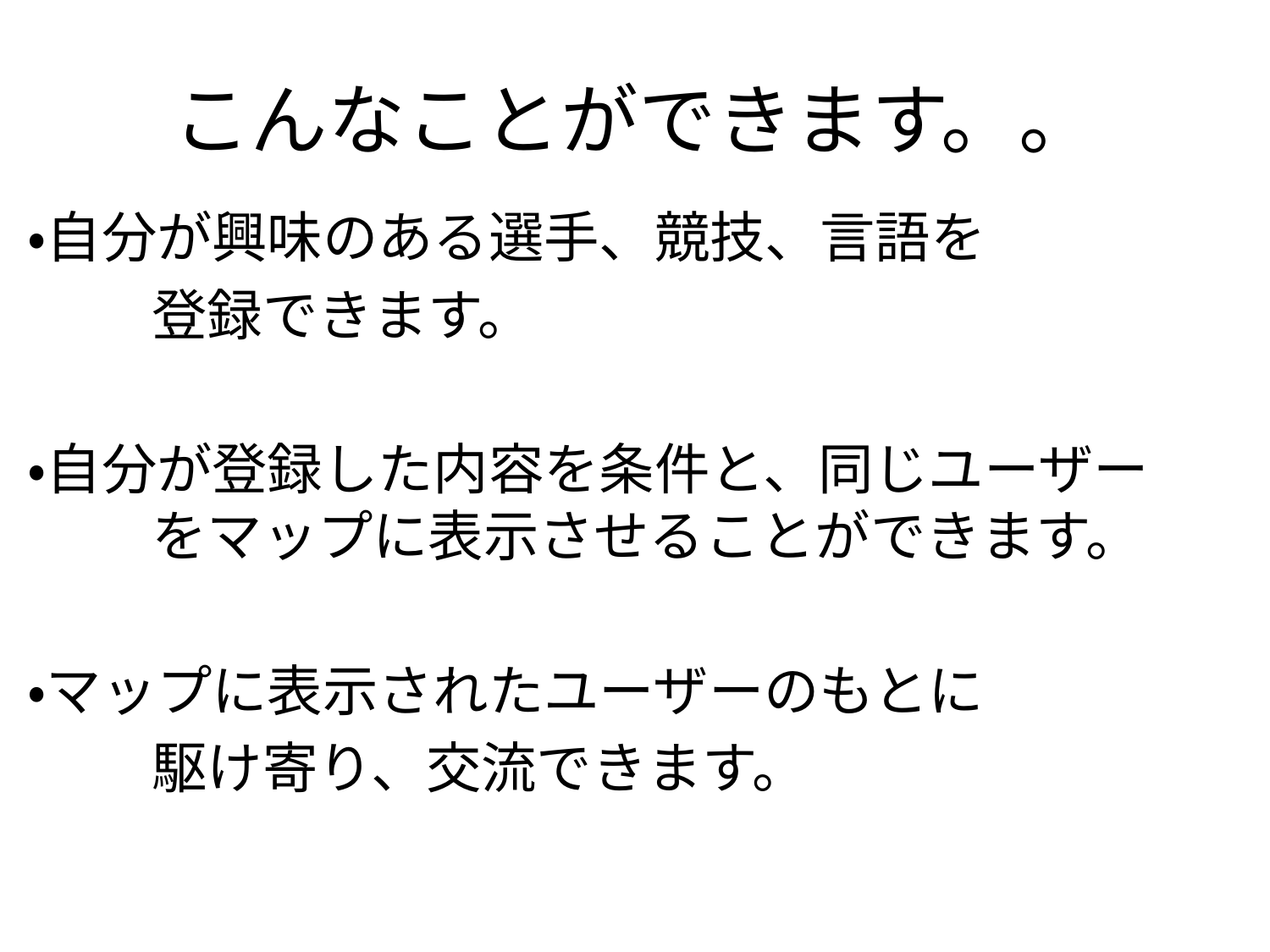

# こんなことができます。。
・自分が興味のある選手、競技、言語を
						登録できます。

・自分が登録した内容を条件と、同じユーザー			をマップに表示させることができます。

・マップに表示されたユーザーのもとに
				駆け寄り、交流できます。